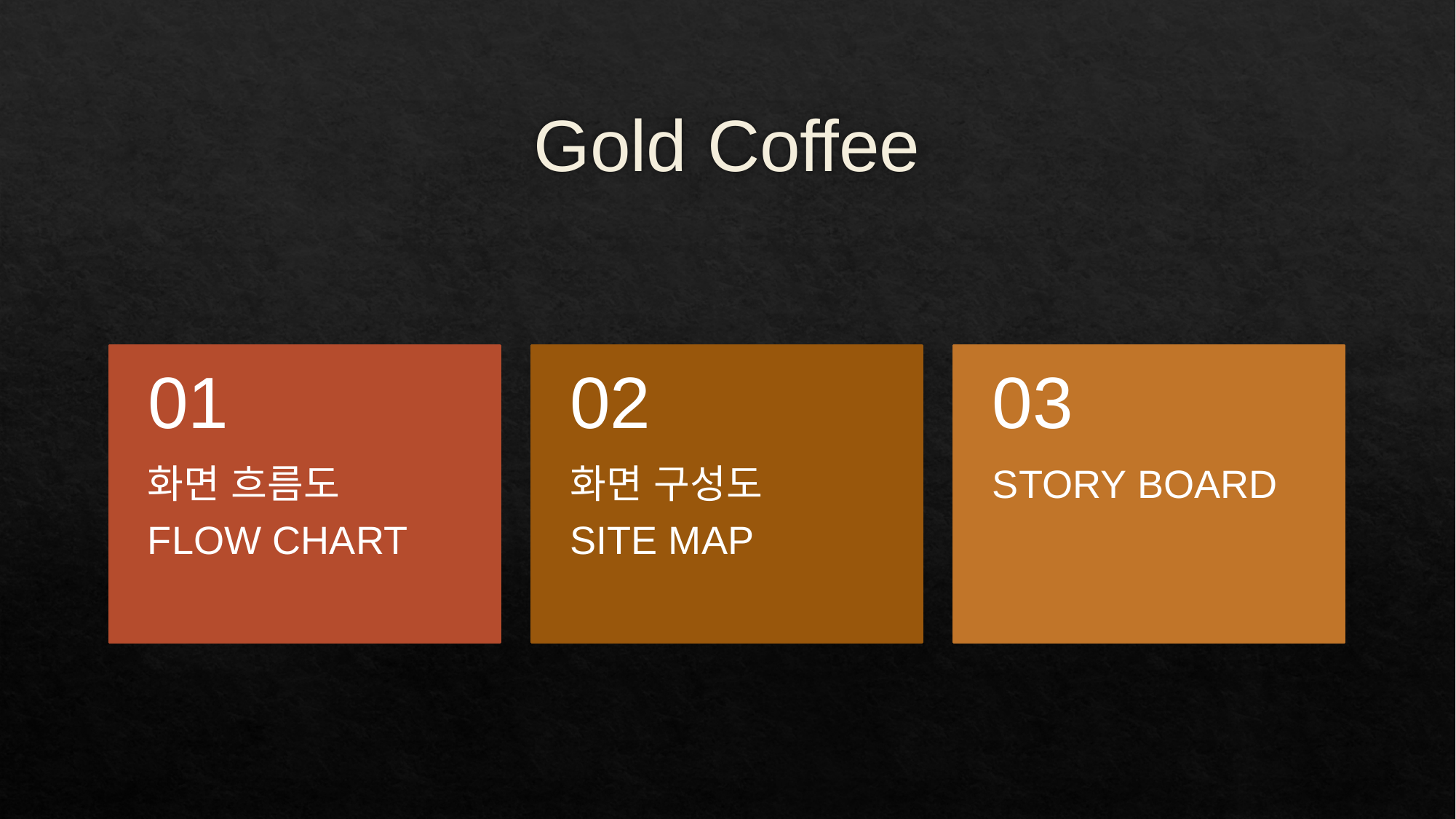

# Gold Coffee
화면 흐름도
Flow Chart
01
화면 구성도
Site map
02
Story board
03